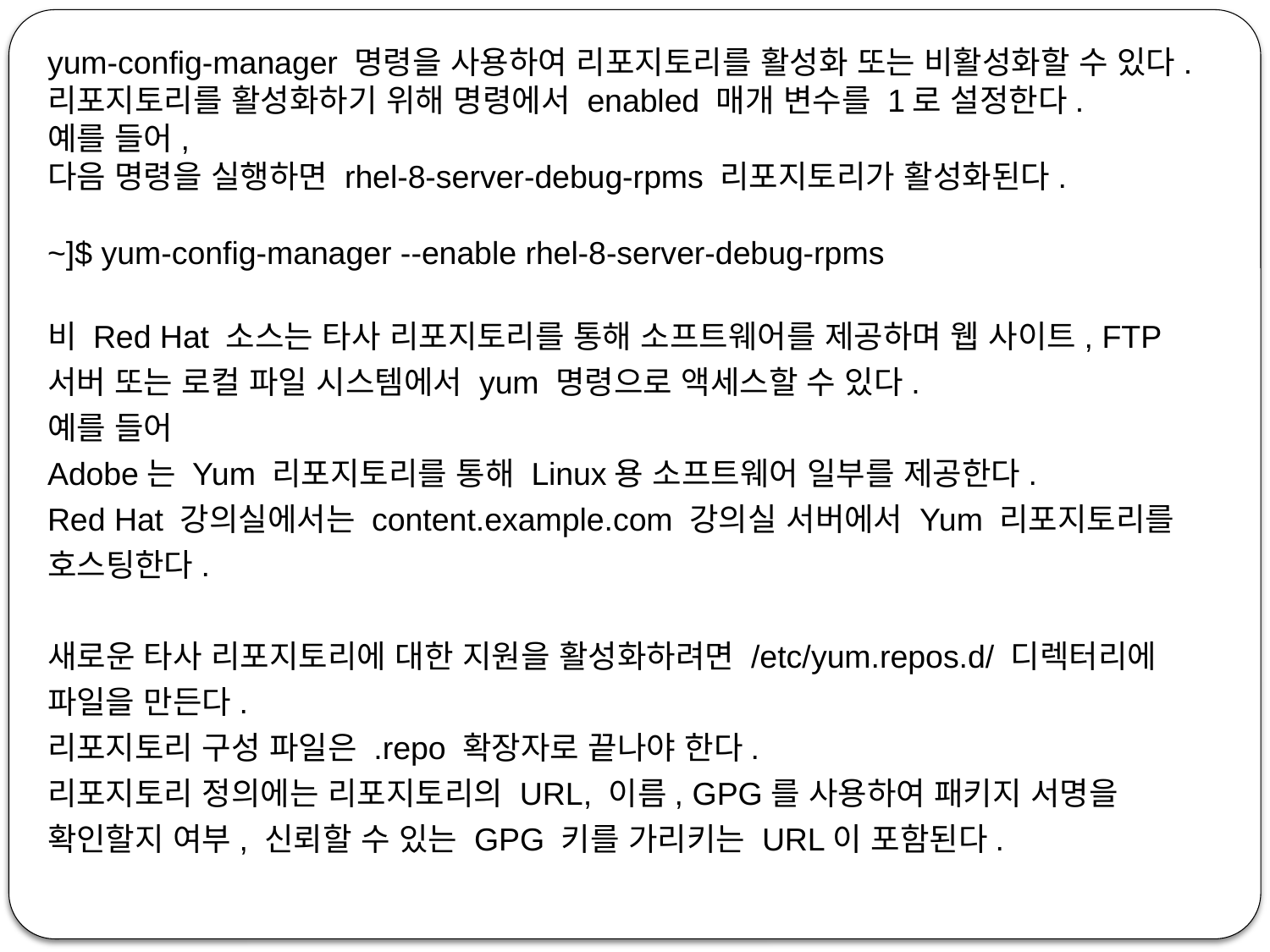

yum-config-manager 명령을 사용하여 리포지토리를 활성화 또는 비활성화할 수 있다.
리포지토리를 활성화하기 위해 명령에서 enabled 매개 변수를 1로 설정한다.
예를 들어,
다음 명령을 실행하면 rhel-8-server-debug-rpms 리포지토리가 활성화된다.

~]$ yum-config-manager --enable rhel-8-server-debug-rpms

비 Red Hat 소스는 타사 리포지토리를 통해 소프트웨어를 제공하며 웹 사이트, FTP 서버 또는 로컬 파일 시스템에서 yum 명령으로 액세스할 수 있다.
예를 들어
Adobe는 Yum 리포지토리를 통해 Linux용 소프트웨어 일부를 제공한다.
Red Hat 강의실에서는 content.example.com 강의실 서버에서 Yum 리포지토리를 호스팅한다.

새로운 타사 리포지토리에 대한 지원을 활성화하려면 /etc/yum.repos.d/ 디렉터리에 파일을 만든다.
리포지토리 구성 파일은 .repo 확장자로 끝나야 한다.
리포지토리 정의에는 리포지토리의 URL, 이름, GPG를 사용하여 패키지 서명을 확인할지 여부, 신뢰할 수 있는 GPG 키를 가리키는 URL이 포함된다.